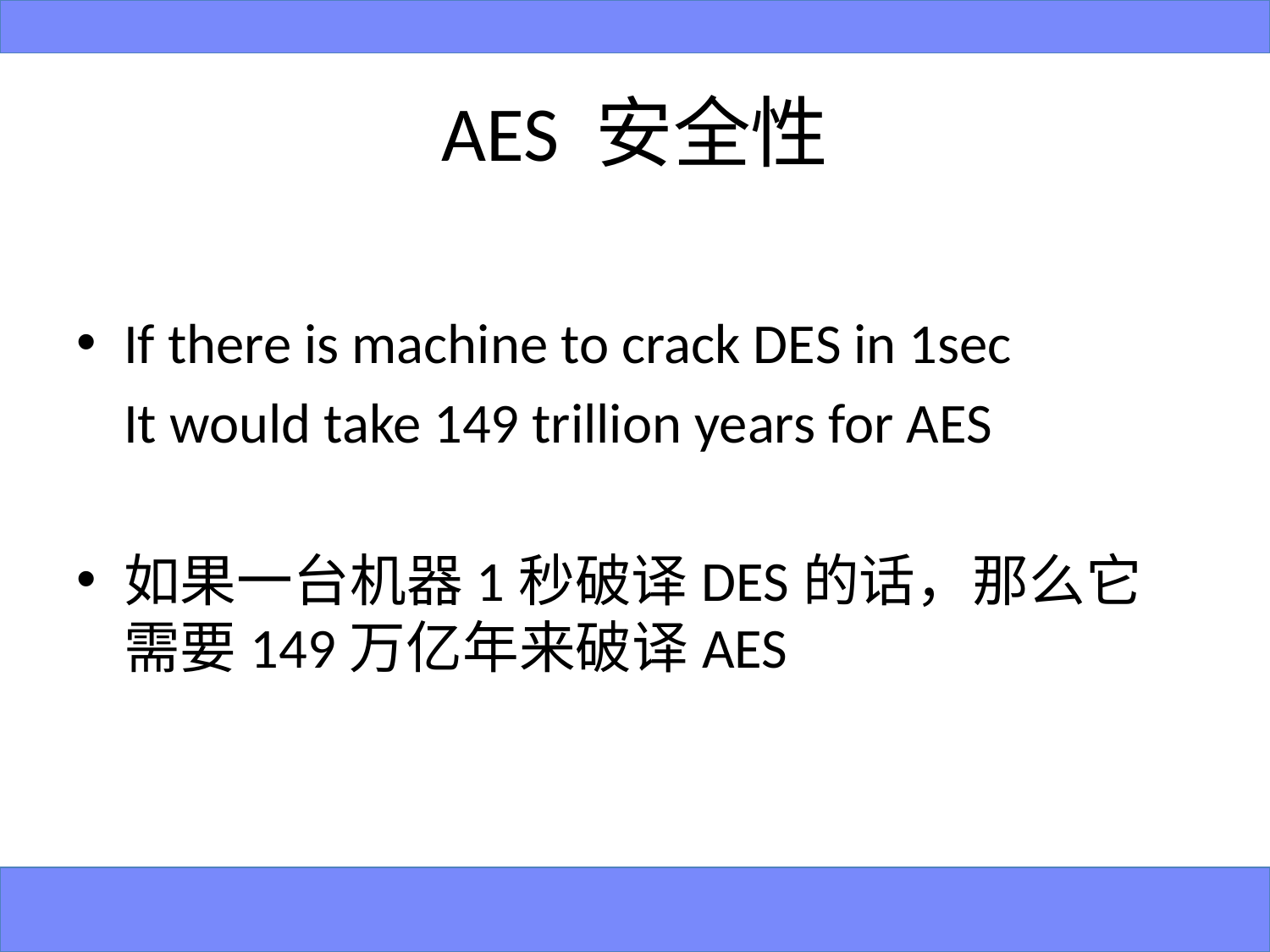

# AES 安全性

If there is machine to crack DES in 1sec
	It would take 149 trillion years for AES

如果一台机器1秒破译DES的话，那么它需要149万亿年来破译AES